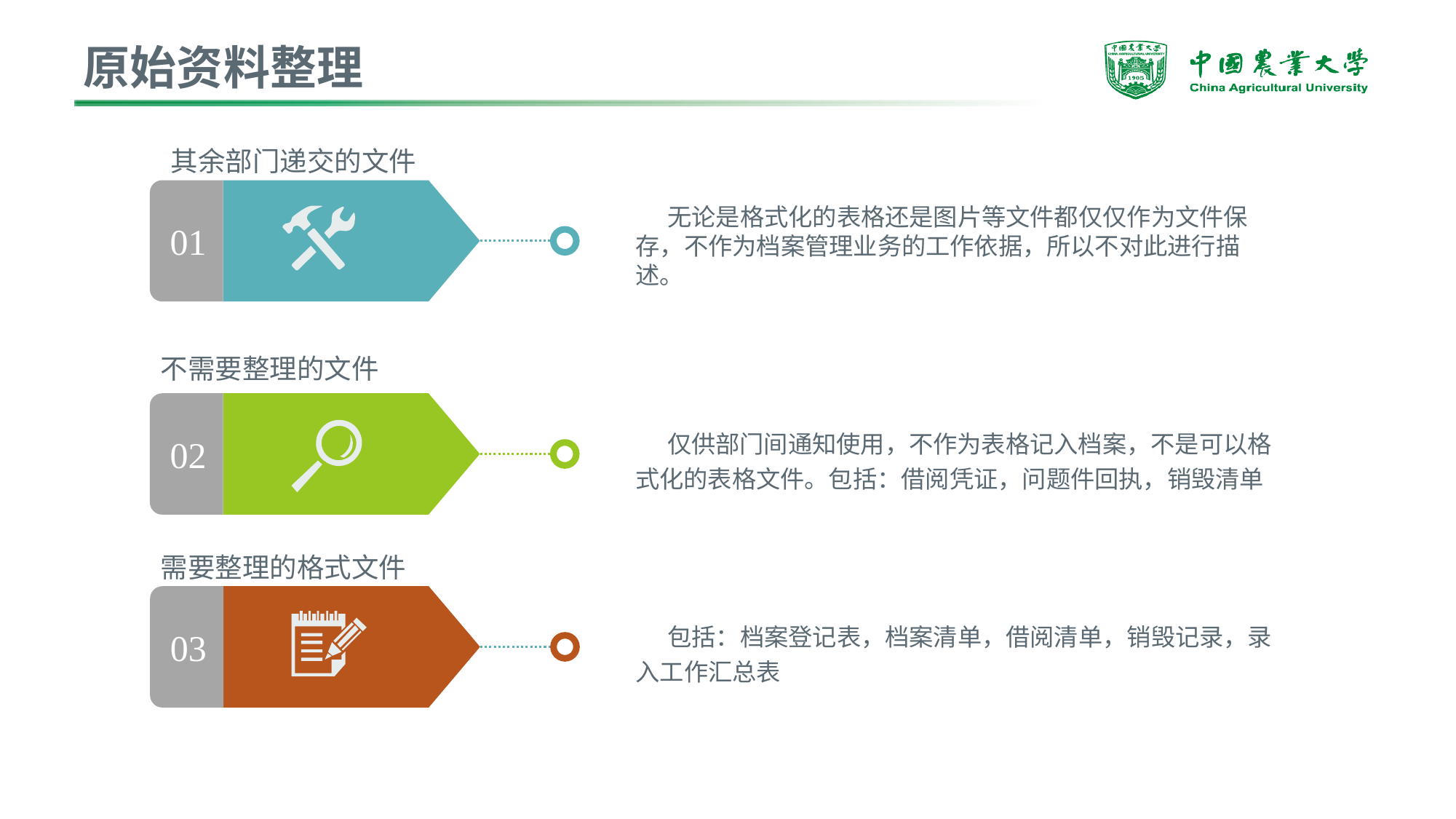

原始资料整理
其余部门递交的文件

01

无论是格式化的表格还是图片等文件都仅仅作为文件保存，不作为档案管理业务的工作依据，所以不对此进行描述。

不需要整理的文件

02

仅供部门间通知使用，不作为表格记入档案，不是可以格式化的表格文件。包括：借阅凭证，问题件回执，销毁清单

需要整理的格式文件

03

包括：档案登记表，档案清单，借阅清单，销毁记录，录入工作汇总表